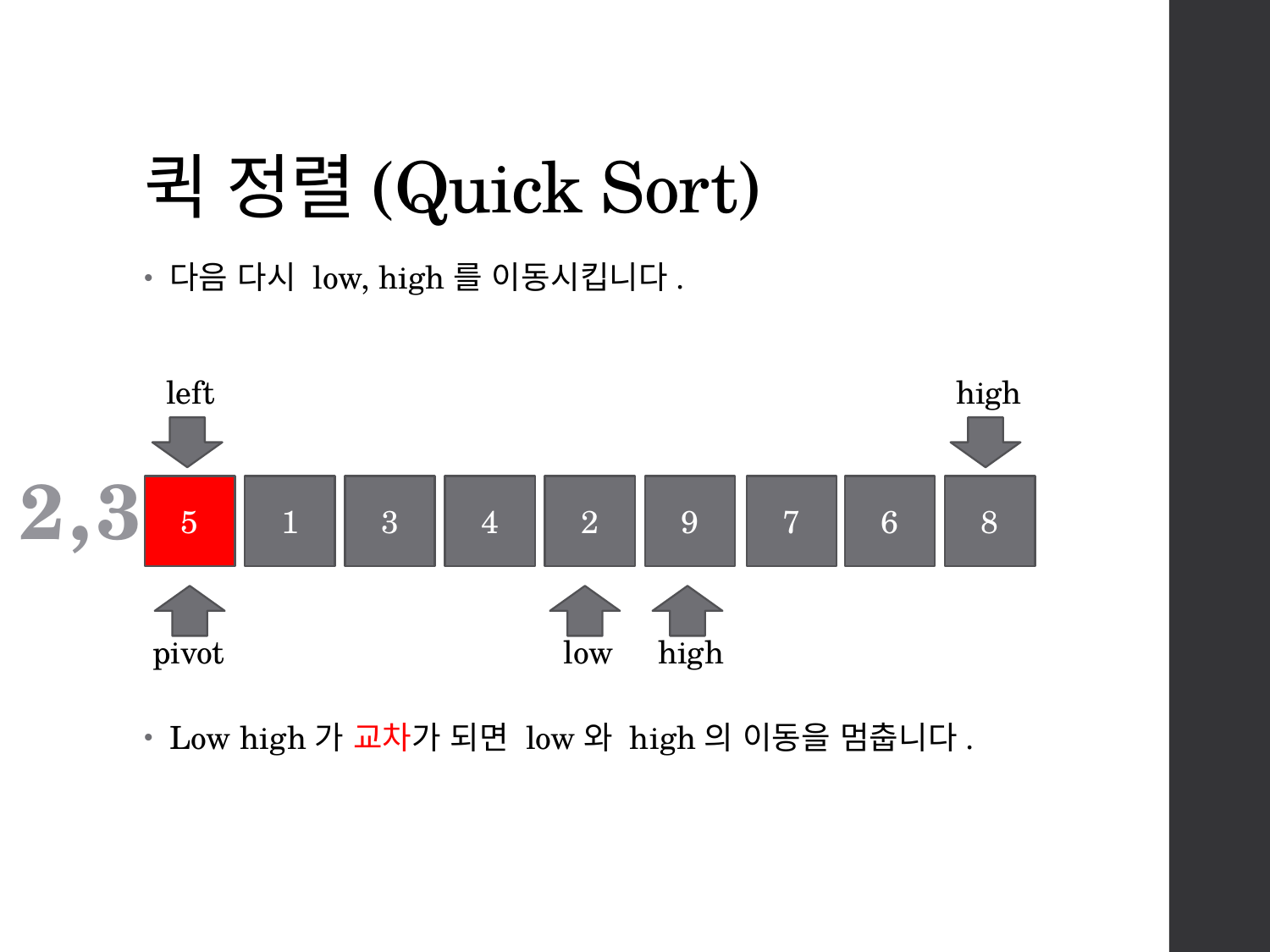

# 퀵 정렬(Quick Sort)
다음 다시 low, high를 이동시킵니다.

left

high
2,3
5
1
3
4
2
9
7
6
8

pivot

low

high
Low high가 교차가 되면 low와 high의 이동을 멈춥니다.